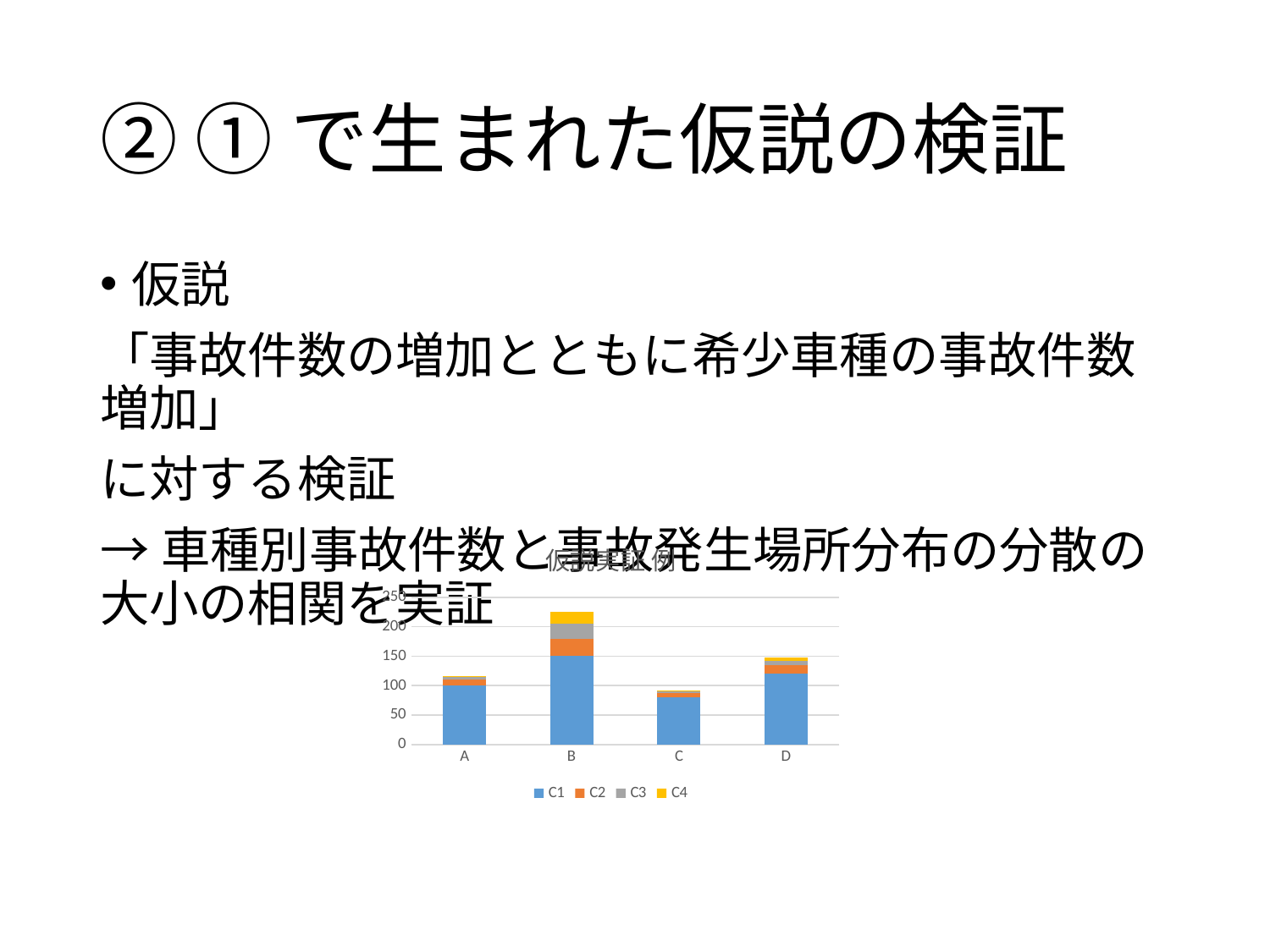

# ② ①で生まれた仮説の検証
仮説
「事故件数の増加とともに希少車種の事故件数増加」
に対する検証
→車種別事故件数と事故発生場所分布の分散の大小の相関を実証

### Chart: 仮説実証 例

| Category | C1 | C2 | C3 | C4 |
|---|---|---|---|---|
| A | 100.0 | 10.0 | 5.0 | 1.0 |
| B | 150.0 | 30.0 | 25.0 | 20.0 |
| C | 80.0 | 7.0 | 4.0 | 1.0 |
| D | 120.0 | 15.0 | 7.0 | 6.0 |